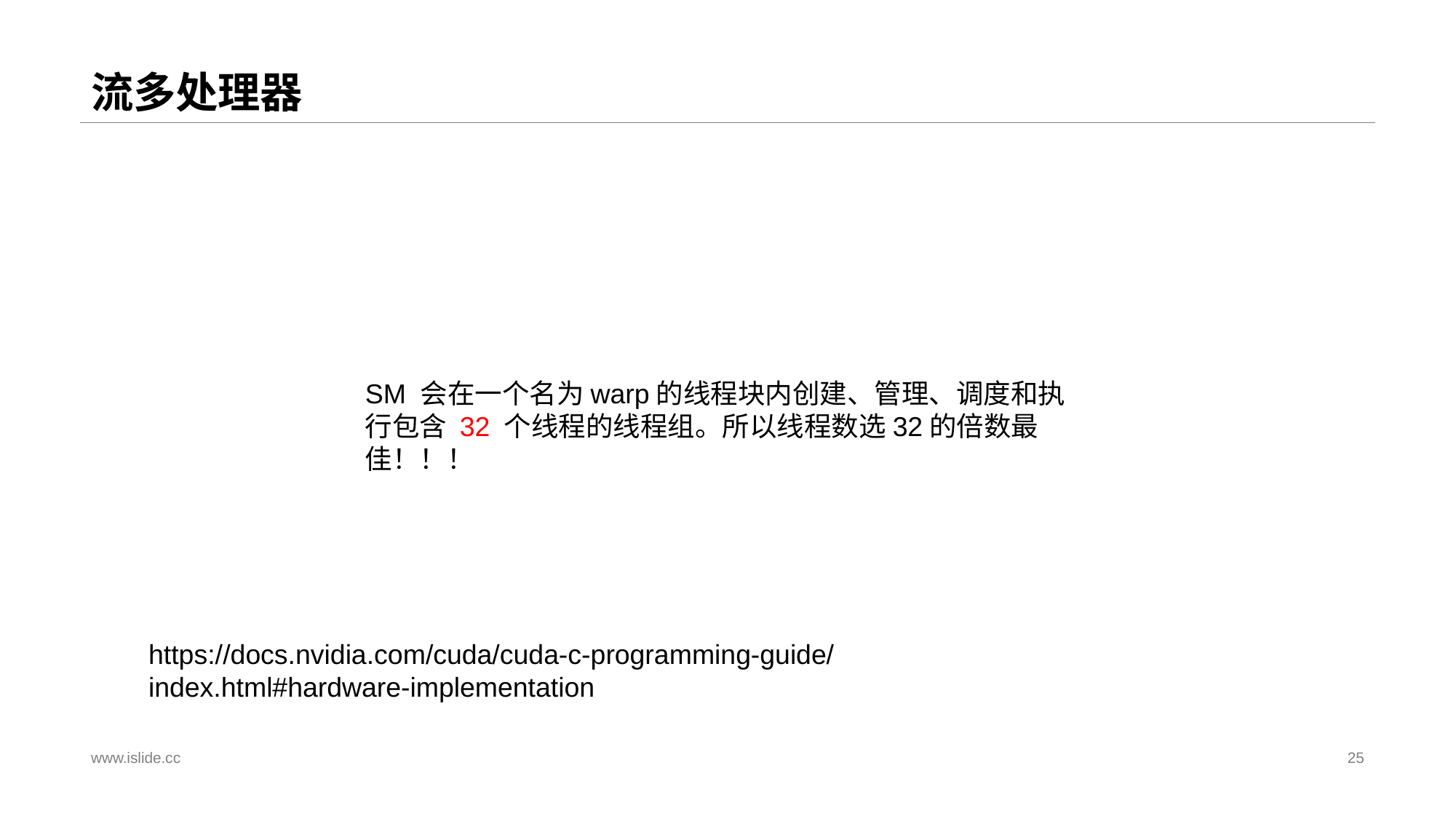

# 流多处理器
SM 会在一个名为warp的线程块内创建、管理、调度和执行包含 32 个线程的线程组。所以线程数选32的倍数最佳！！！
https://docs.nvidia.com/cuda/cuda-c-programming-guide/index.html#hardware-implementation
www.islide.cc
25